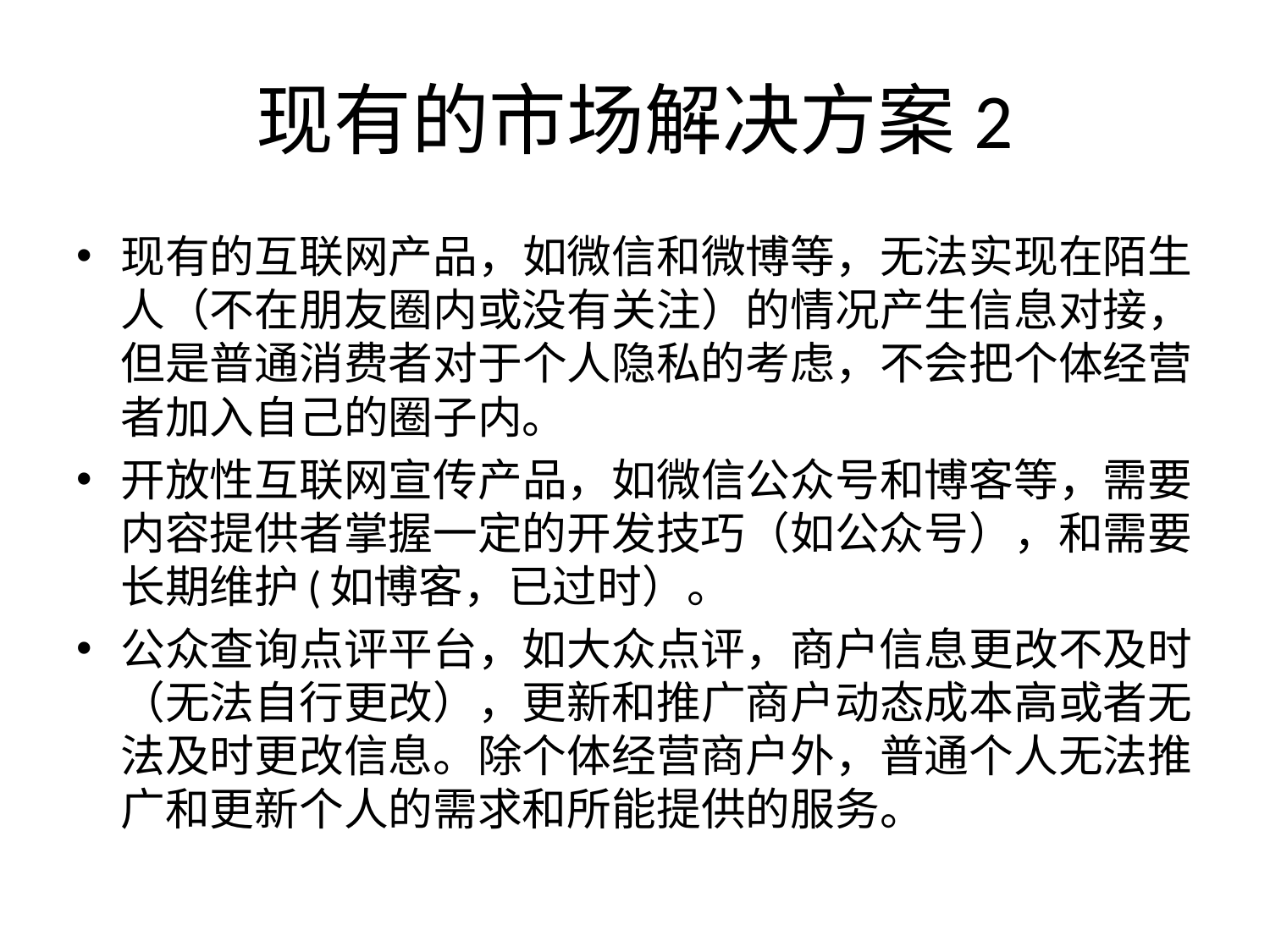

# 现有的市场解决方案2
现有的互联网产品，如微信和微博等，无法实现在陌生人（不在朋友圈内或没有关注）的情况产生信息对接，但是普通消费者对于个人隐私的考虑，不会把个体经营者加入自己的圈子内。
开放性互联网宣传产品，如微信公众号和博客等，需要内容提供者掌握一定的开发技巧（如公众号），和需要长期维护(如博客，已过时）。
公众查询点评平台，如大众点评，商户信息更改不及时（无法自行更改），更新和推广商户动态成本高或者无法及时更改信息。除个体经营商户外，普通个人无法推广和更新个人的需求和所能提供的服务。